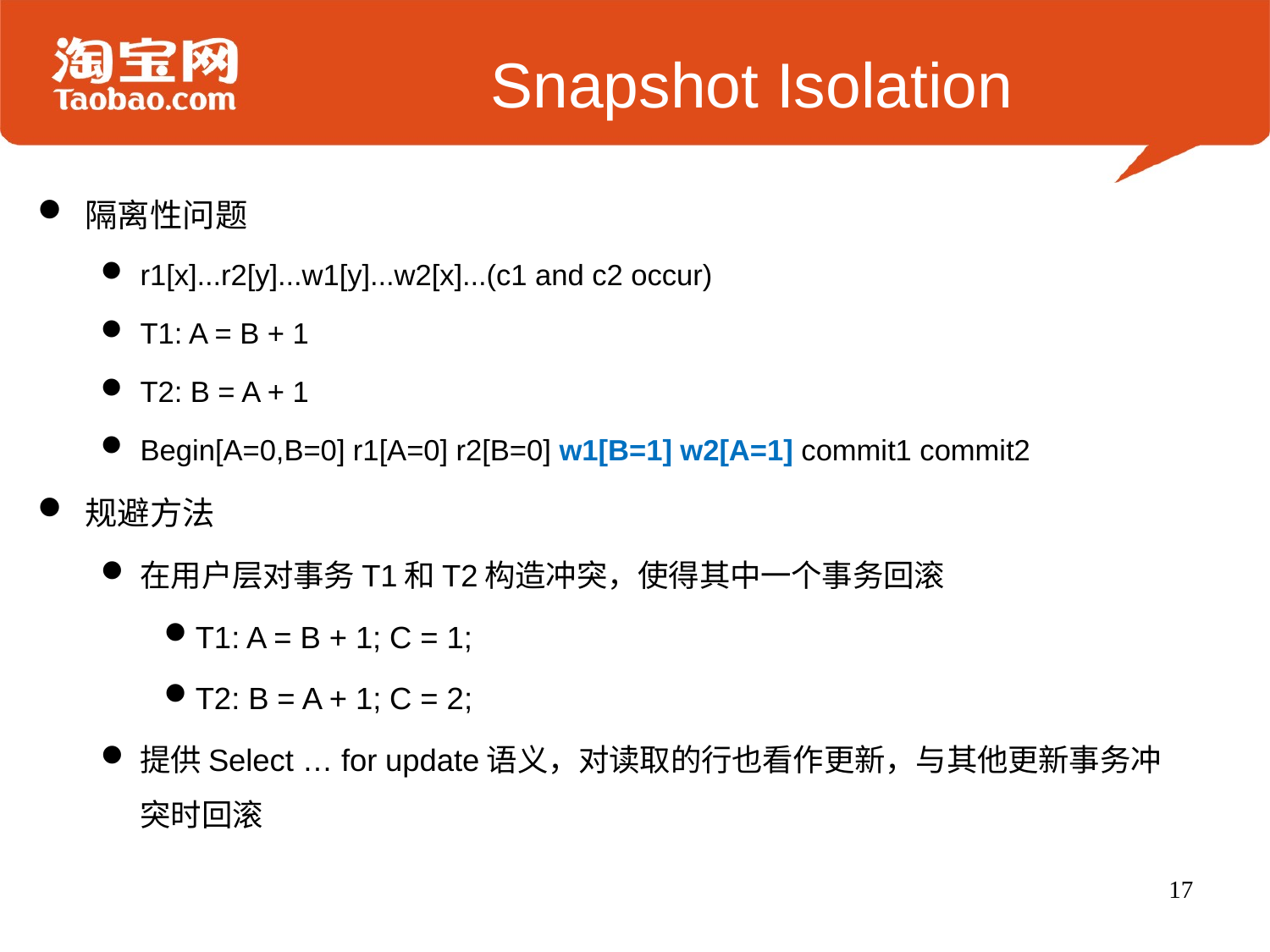

# Snapshot Isolation
隔离性问题
r1[x]...r2[y]...w1[y]...w2[x]...(c1 and c2 occur)
T1: A = B + 1
T2: B = A + 1
Begin[A=0,B=0] r1[A=0] r2[B=0] w1[B=1] w2[A=1] commit1 commit2
规避方法
在用户层对事务T1和T2构造冲突，使得其中一个事务回滚
T1: A = B + 1; C = 1;
T2: B = A + 1; C = 2;
提供Select … for update语义，对读取的行也看作更新，与其他更新事务冲突时回滚

17